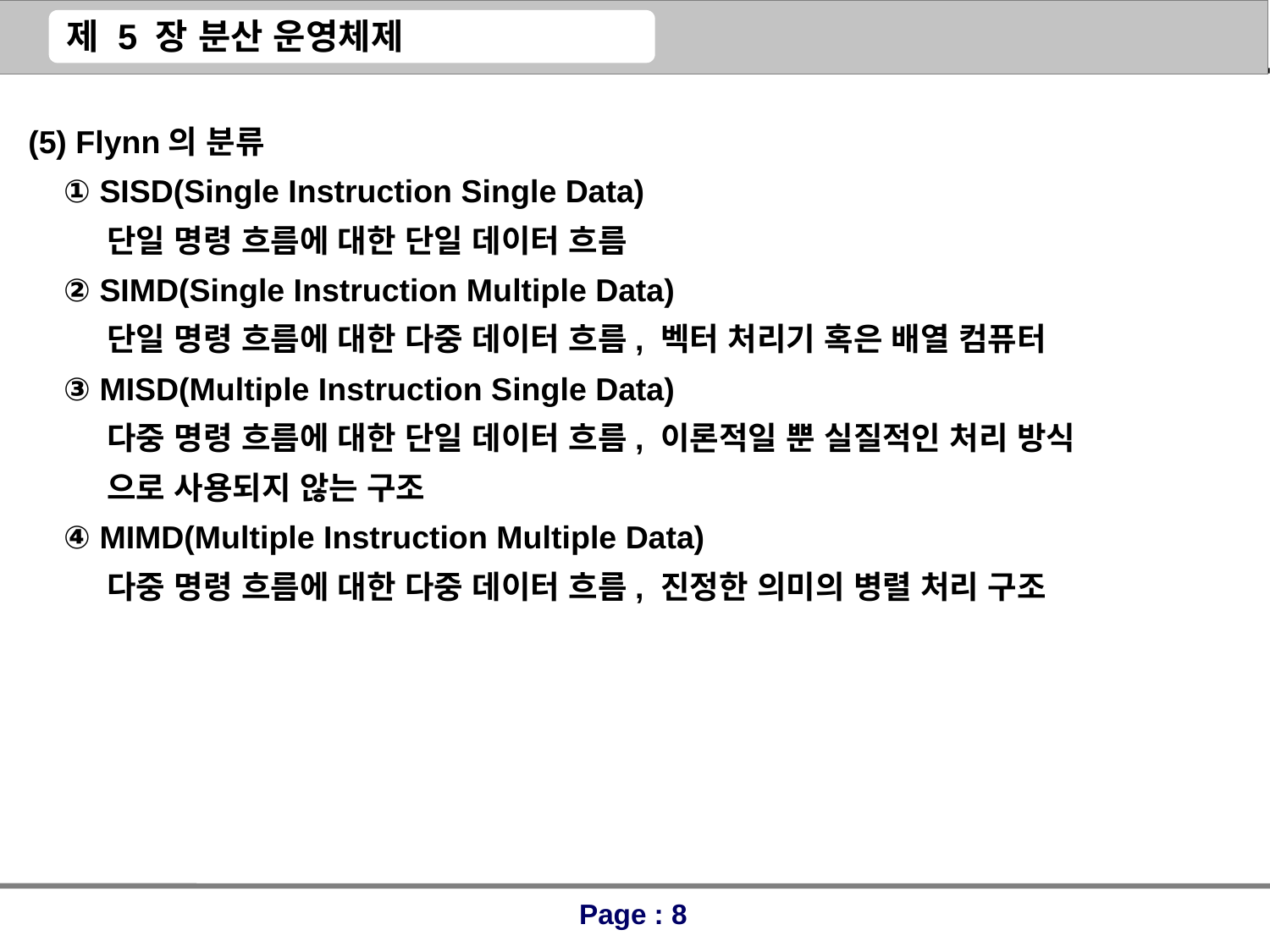

(5) Flynn의 분류
    ① SISD(Single Instruction Single Data)
        단일 명령 흐름에 대한 단일 데이터 흐름
    ② SIMD(Single Instruction Multiple Data)
        단일 명령 흐름에 대한 다중 데이터 흐름, 벡터 처리기 혹은 배열 컴퓨터
    ③ MISD(Multiple Instruction Single Data)
        다중 명령 흐름에 대한 단일 데이터 흐름, 이론적일 뿐 실질적인 처리 방식
        으로 사용되지 않는 구조
    ④ MIMD(Multiple Instruction Multiple Data)
        다중 명령 흐름에 대한 다중 데이터 흐름, 진정한 의미의 병렬 처리 구조
Page : 8